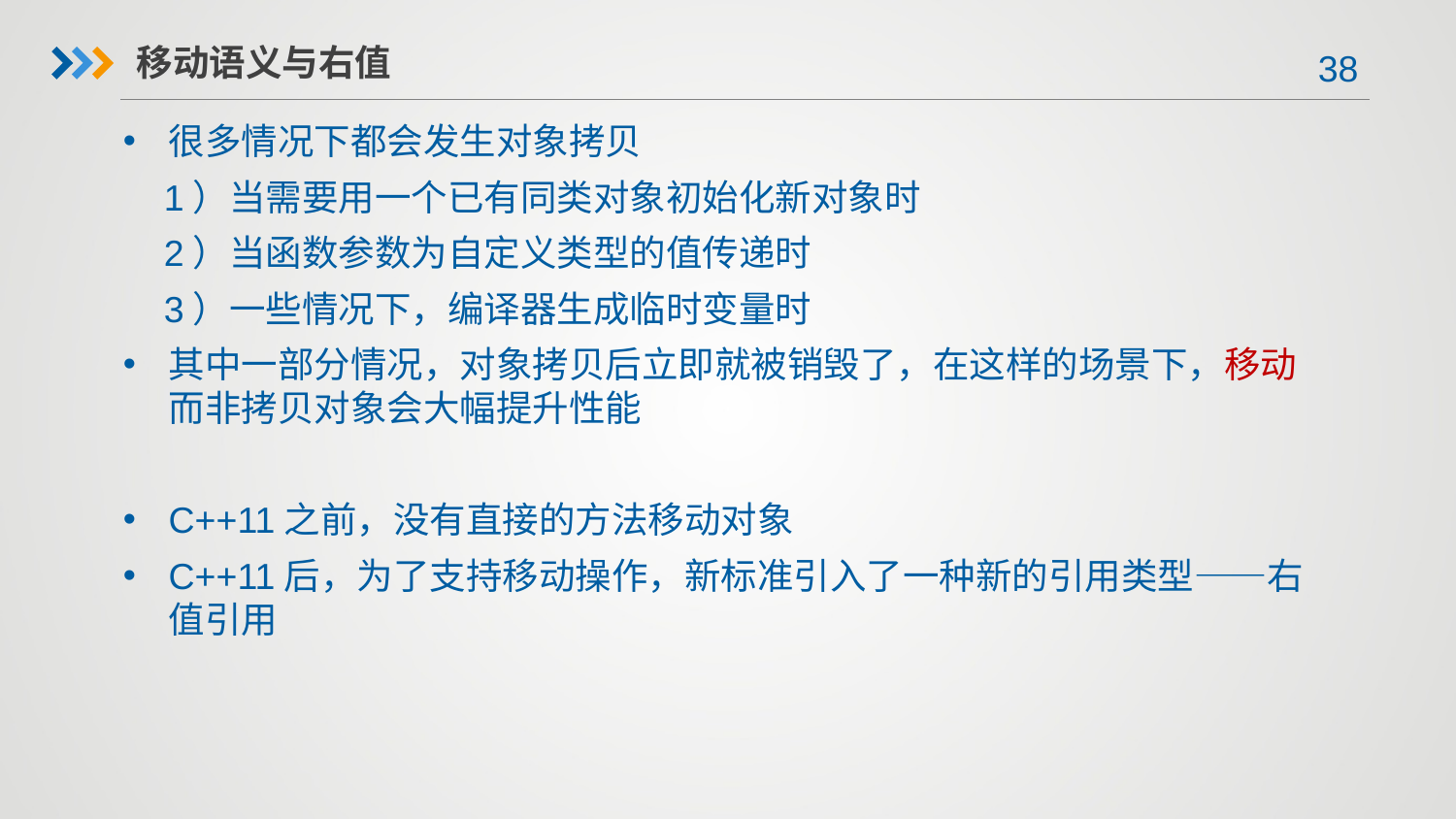

移动语义与右值
很多情况下都会发生对象拷贝
    1）当需要用一个已有同类对象初始化新对象时
    2）当函数参数为自定义类型的值传递时
    3）一些情况下，编译器生成临时变量时
其中一部分情况，对象拷贝后立即就被销毁了，在这样的场景下，移动而非拷贝对象会大幅提升性能

C++11之前，没有直接的方法移动对象
C++11后，为了支持移动操作，新标准引入了一种新的引用类型——右值引用